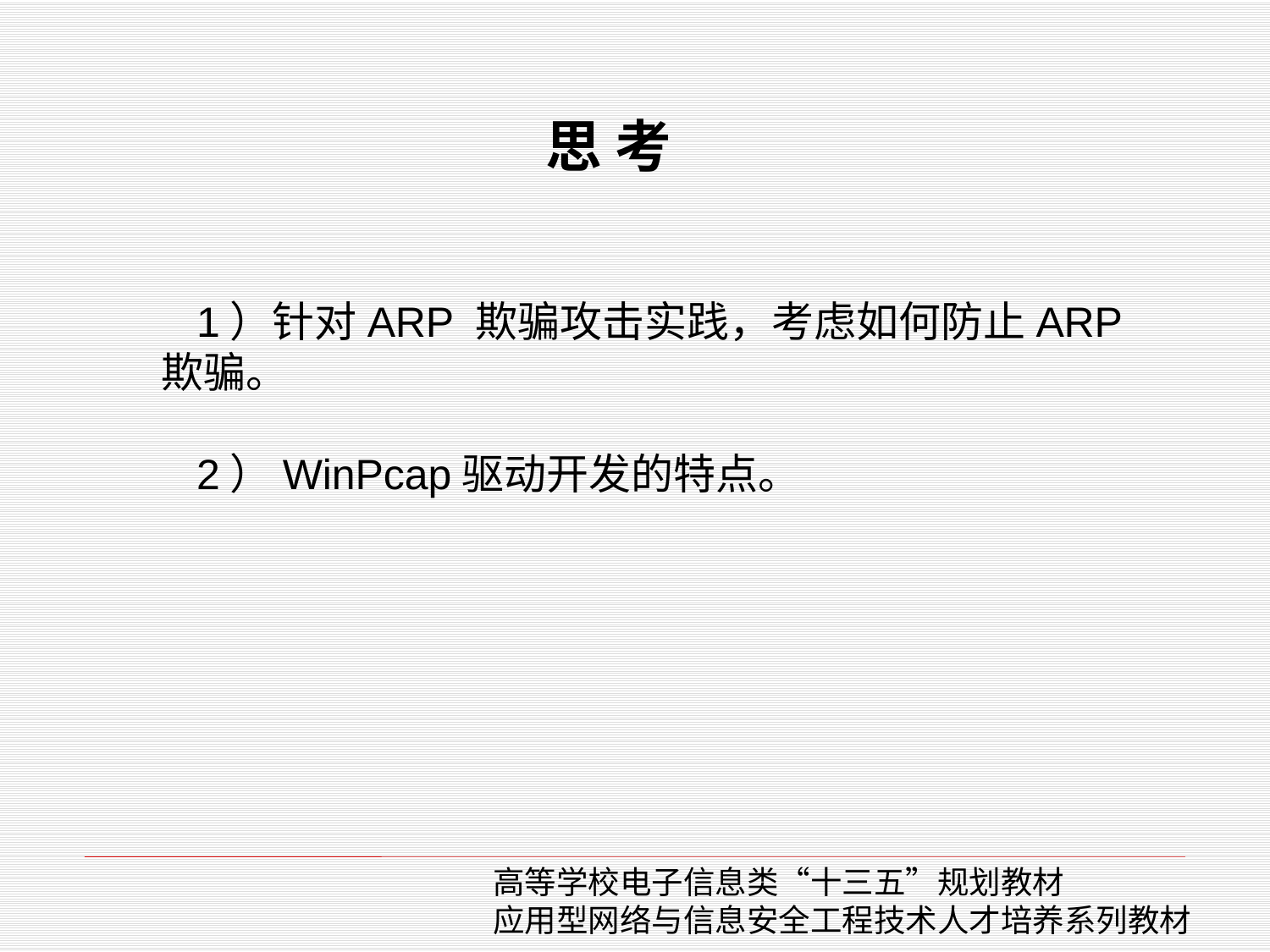

思 考
1）针对ARP 欺骗攻击实践，考虑如何防止ARP欺骗。

2）WinPcap驱动开发的特点。
高等学校电子信息类“十三五”规划教材
应用型网络与信息安全工程技术人才培养系列教材